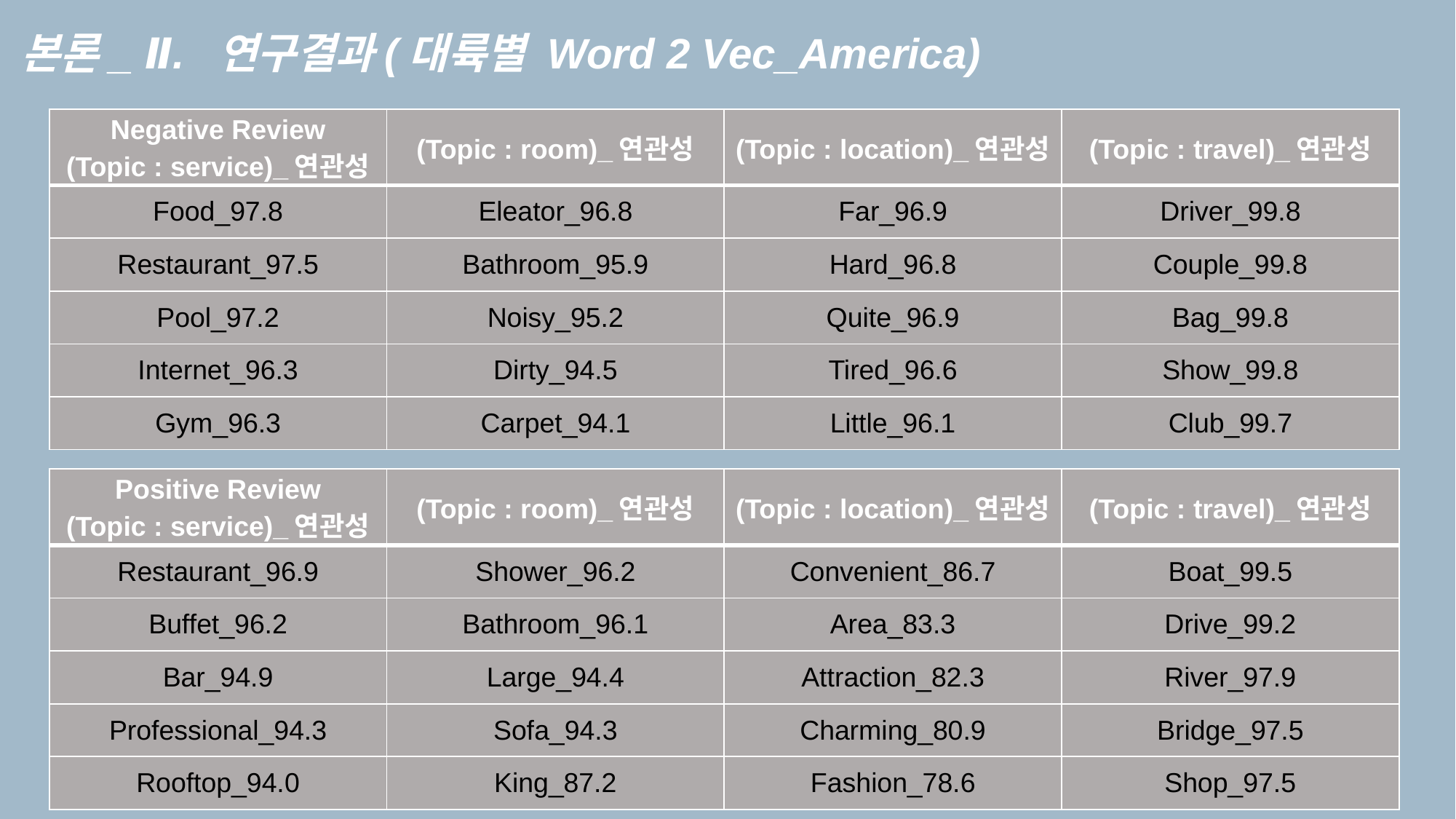

본론_ Ⅱ.  연구결과(대륙별 Word 2 Vec_America)
| Negative Review (Topic : service)\_연관성 | (Topic : room)\_연관성 | (Topic : location)\_연관성 | (Topic : travel)\_연관성 |
| --- | --- | --- | --- |
| Food\_97.8 | Eleator\_96.8 | Far\_96.9 | Driver\_99.8 |
| Restaurant\_97.5 | Bathroom\_95.9 | Hard\_96.8 | Couple\_99.8 |
| Pool\_97.2 | Noisy\_95.2 | Quite\_96.9 | Bag\_99.8 |
| Internet\_96.3 | Dirty\_94.5 | Tired\_96.6 | Show\_99.8 |
| Gym\_96.3 | Carpet\_94.1 | Little\_96.1 | Club\_99.7 |
| Positive Review (Topic : service)\_연관성 | (Topic : room)\_연관성 | (Topic : location)\_연관성 | (Topic : travel)\_연관성 |
| --- | --- | --- | --- |
| Restaurant\_96.9 | Shower\_96.2 | Convenient\_86.7 | Boat\_99.5 |
| Buffet\_96.2 | Bathroom\_96.1 | Area\_83.3 | Drive\_99.2 |
| Bar\_94.9 | Large\_94.4 | Attraction\_82.3 | River\_97.9 |
| Professional\_94.3 | Sofa\_94.3 | Charming\_80.9 | Bridge\_97.5 |
| Rooftop\_94.0 | King\_87.2 | Fashion\_78.6 | Shop\_97.5 |